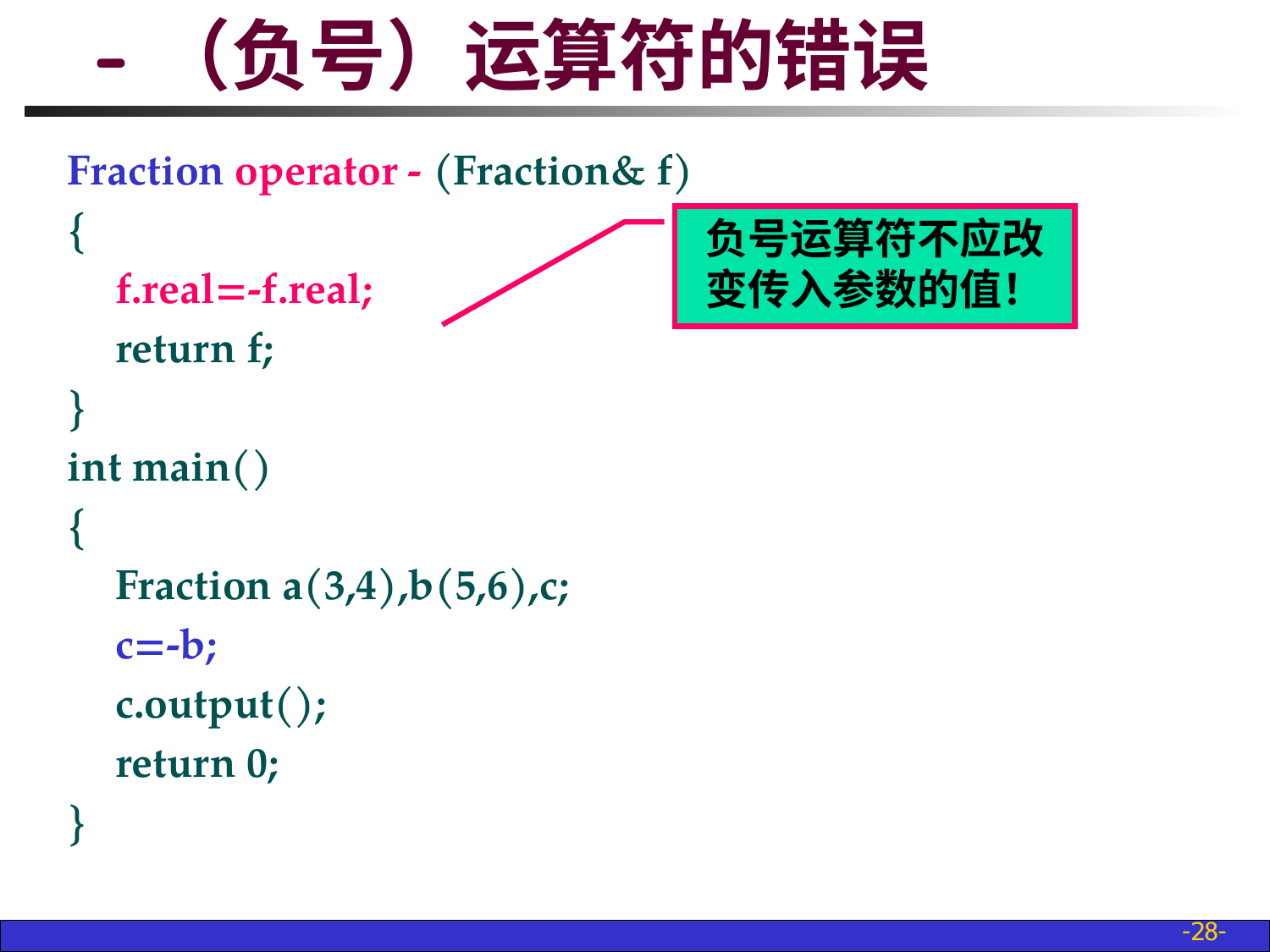

# -（负号）运算符的错误
Fraction operator - (Fraction& f)
{
	f.real=-f.real;
	return f;
}
int main()
{
	Fraction a(3,4),b(5,6),c;
	c=-b;
	c.output();
	return 0;
}
负号运算符不应改变传入参数的值！
-28-